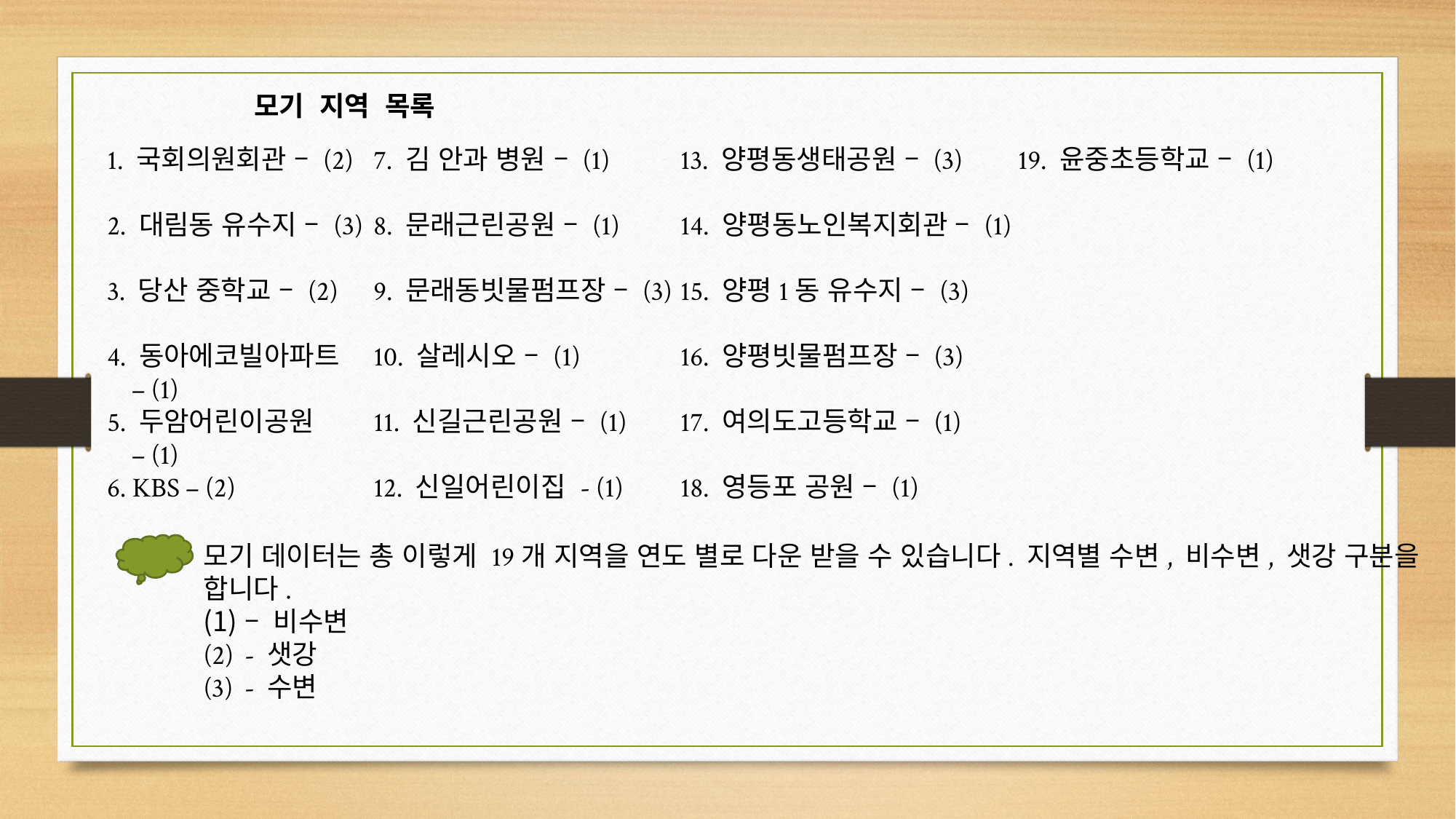

모기  지역  목록
19. 윤중초등학교 – (1)
1. 국회의원회관 – (2)

2. 대림동 유수지 – (3)

3. 당산 중학교 – (2)

4. 동아에코빌아파트
    – (1)
5. 두암어린이공원
    – (1)
6. KBS – (2)
7. 김 안과 병원 – (1)

8. 문래근린공원 – (1)

9. 문래동빗물펌프장 – (3)

10. 살레시오 – (1)

11. 신길근린공원 – (1)

12. 신일어린이집 - (1)
13. 양평동생태공원 – (3)

14. 양평동노인복지회관 – (1)

15. 양평1동 유수지 – (3)

16. 양평빗물펌프장 – (3)

17. 여의도고등학교 – (1)

18. 영등포 공원 – (1)
모기 데이터는 총 이렇게 19개 지역을 연도 별로 다운 받을 수 있습니다. 지역별 수변, 비수변, 샛강 구분을 합니다.
– 비수변
- 샛강
- 수변